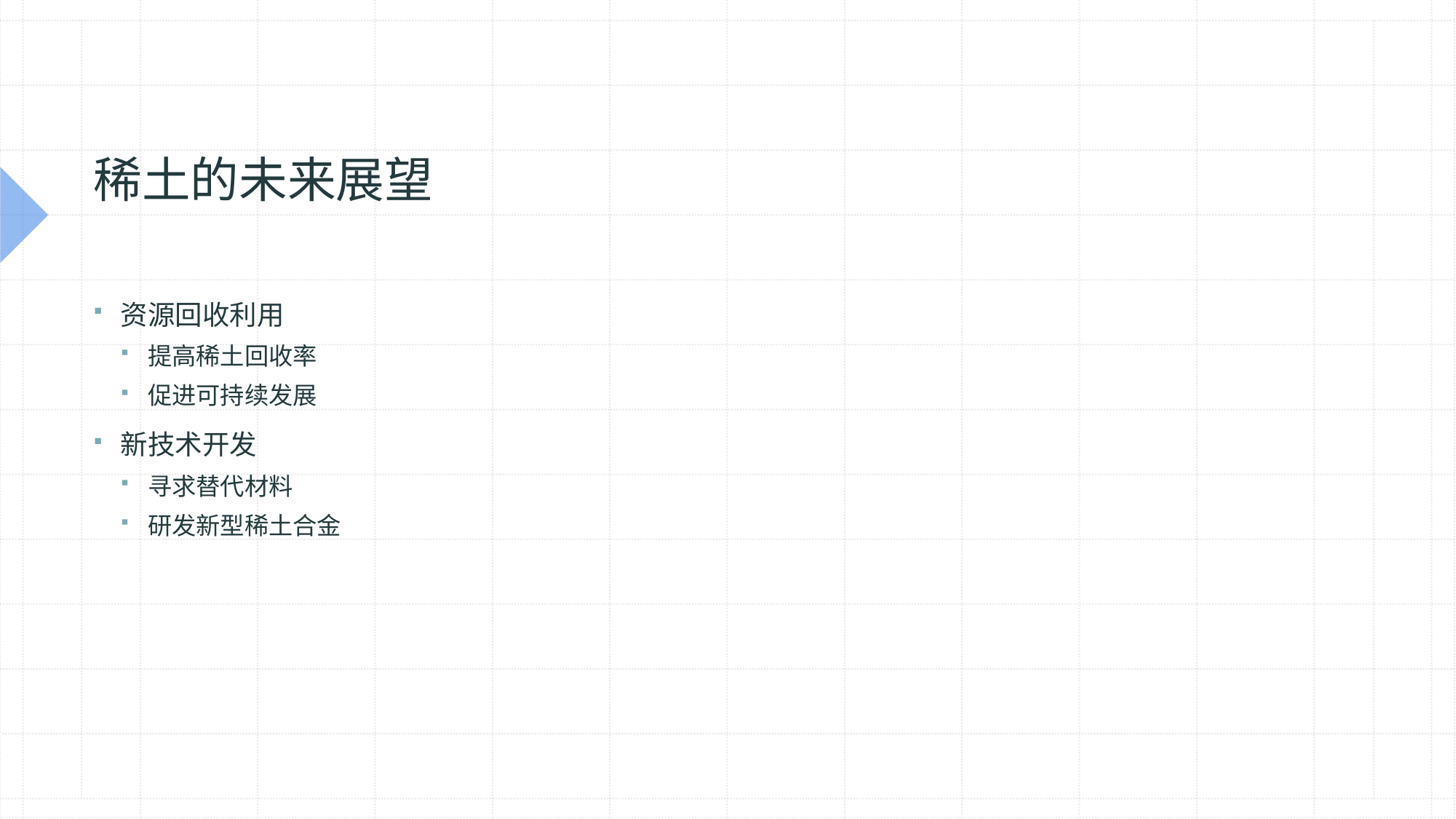

# 稀土的未来展望

资源回收利用
提高稀土回收率
促进可持续发展
新技术开发
寻求替代材料
研发新型稀土合金